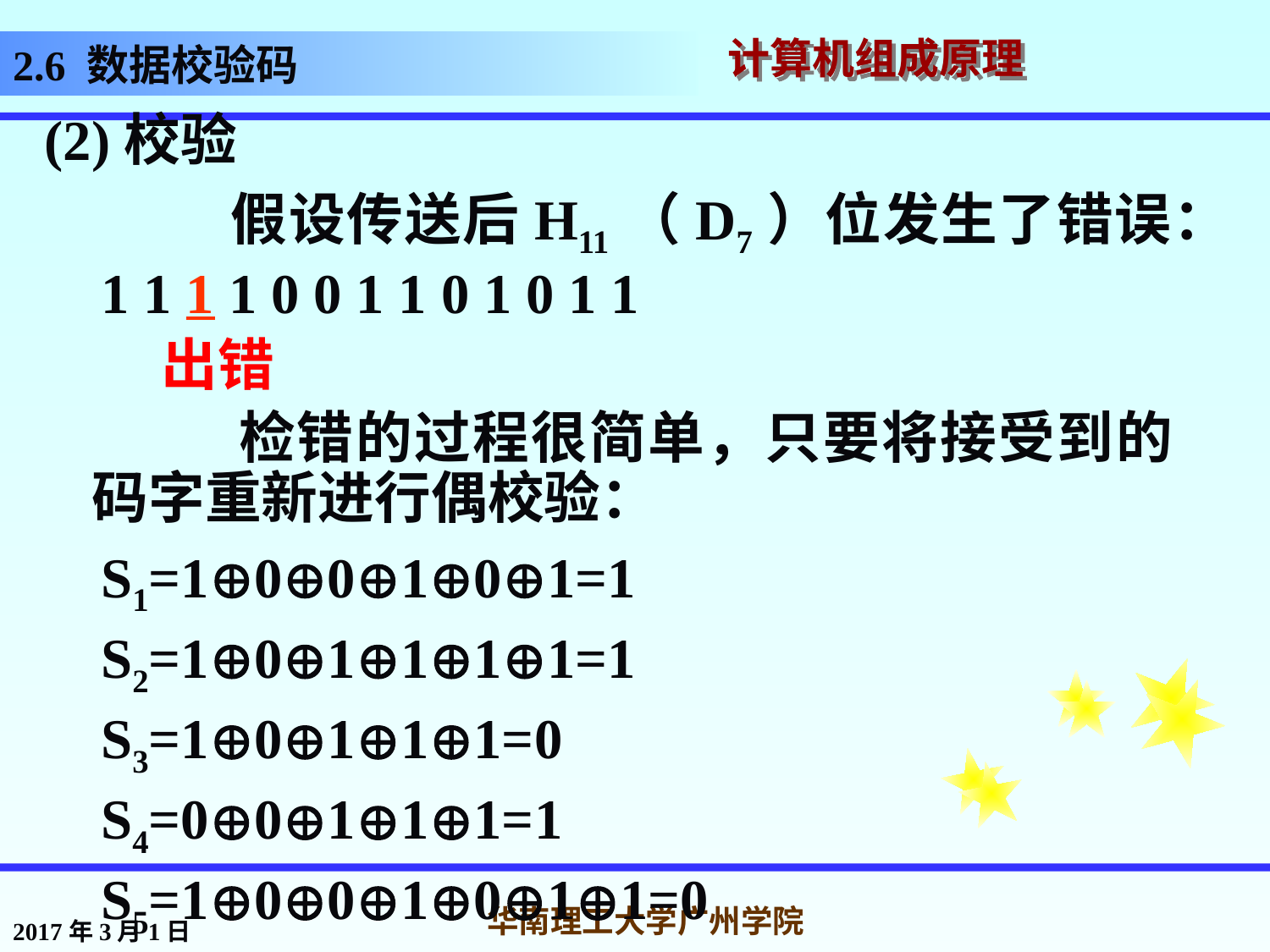

# 2.6 数据校验码
(2)校验
            假设传送后H11（D7）位发生了错误：
    1 1 1 1 0 0 1 1 0 1 0 1 1
        出错
            检错的过程很简单，只要将接受到的码字重新进行偶校验：
    S1=1⊕0⊕0⊕1⊕0⊕1=1
    S2=1⊕0⊕1⊕1⊕1⊕1=1
    S3=1⊕0⊕1⊕1⊕1=0
    S4=0⊕0⊕1⊕1⊕1=1
    S5=1⊕0⊕0⊕1⊕0⊕1⊕1=0
2017年3月1日
华南理工大学广州学院